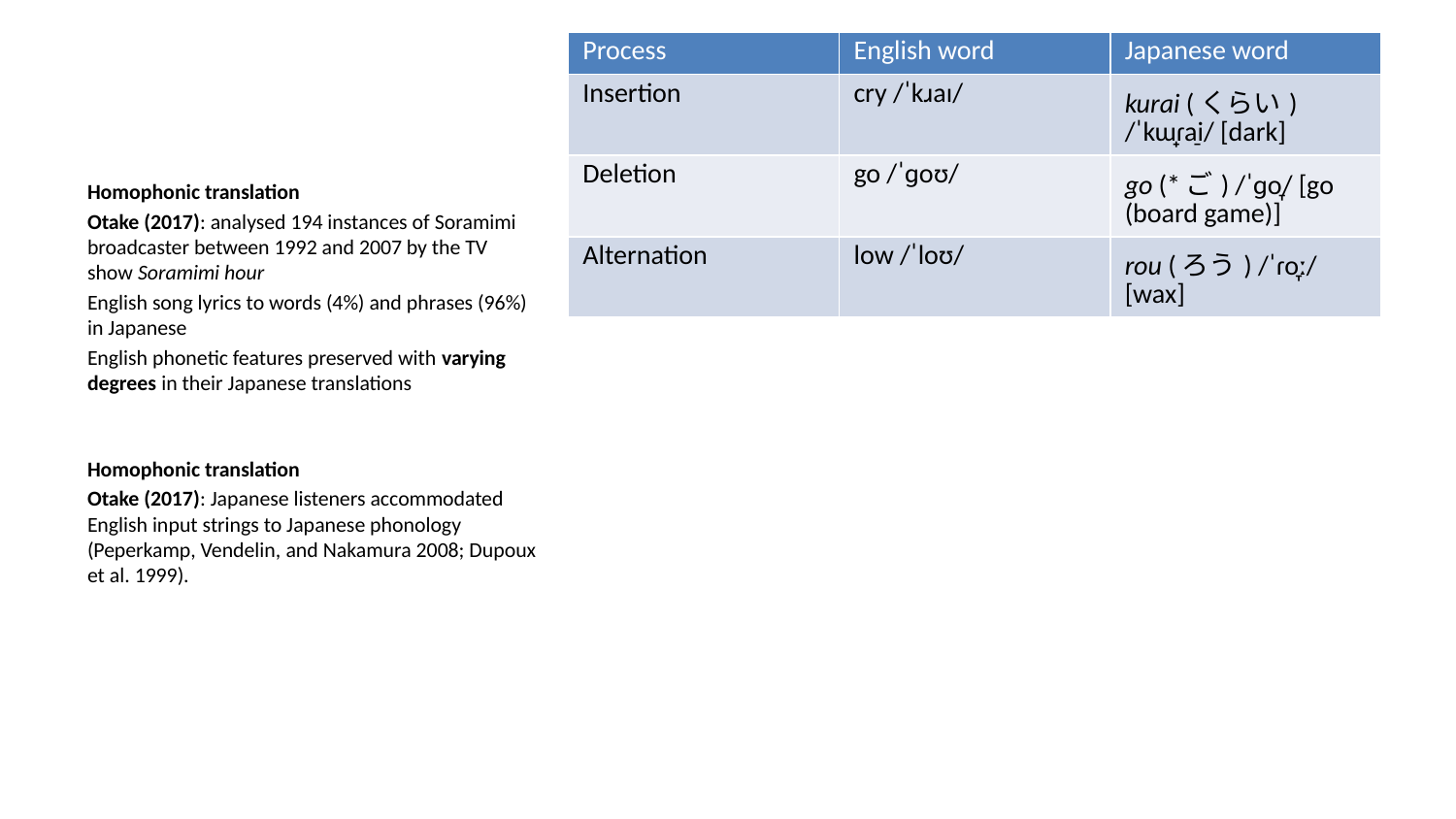

| Process | English word | Japanese word |
| --- | --- | --- |
| Insertion | cry /ˈkɹaɪ/ | kurai (くらい) /ˈkɯ̟ɾa̠i/ [dark] |
| Deletion | go /ˈɡoʊ/ | go (\*ご) /ˈɡo̞/ [go (board game)] |
| Alternation | low /ˈloʊ/ | rou (ろう) /ˈɾo̞ː/ [wax] |
Homophonic translation
Otake (2017): analysed 194 instances of Soramimi broadcaster between 1992 and 2007 by the TV show Soramimi hour
English song lyrics to words (4%) and phrases (96%) in Japanese
English phonetic features preserved with varying degrees in their Japanese translations
Homophonic translation
Otake (2017): Japanese listeners accommodated English input strings to Japanese phonology (Peperkamp, Vendelin, and Nakamura 2008; Dupoux et al. 1999).